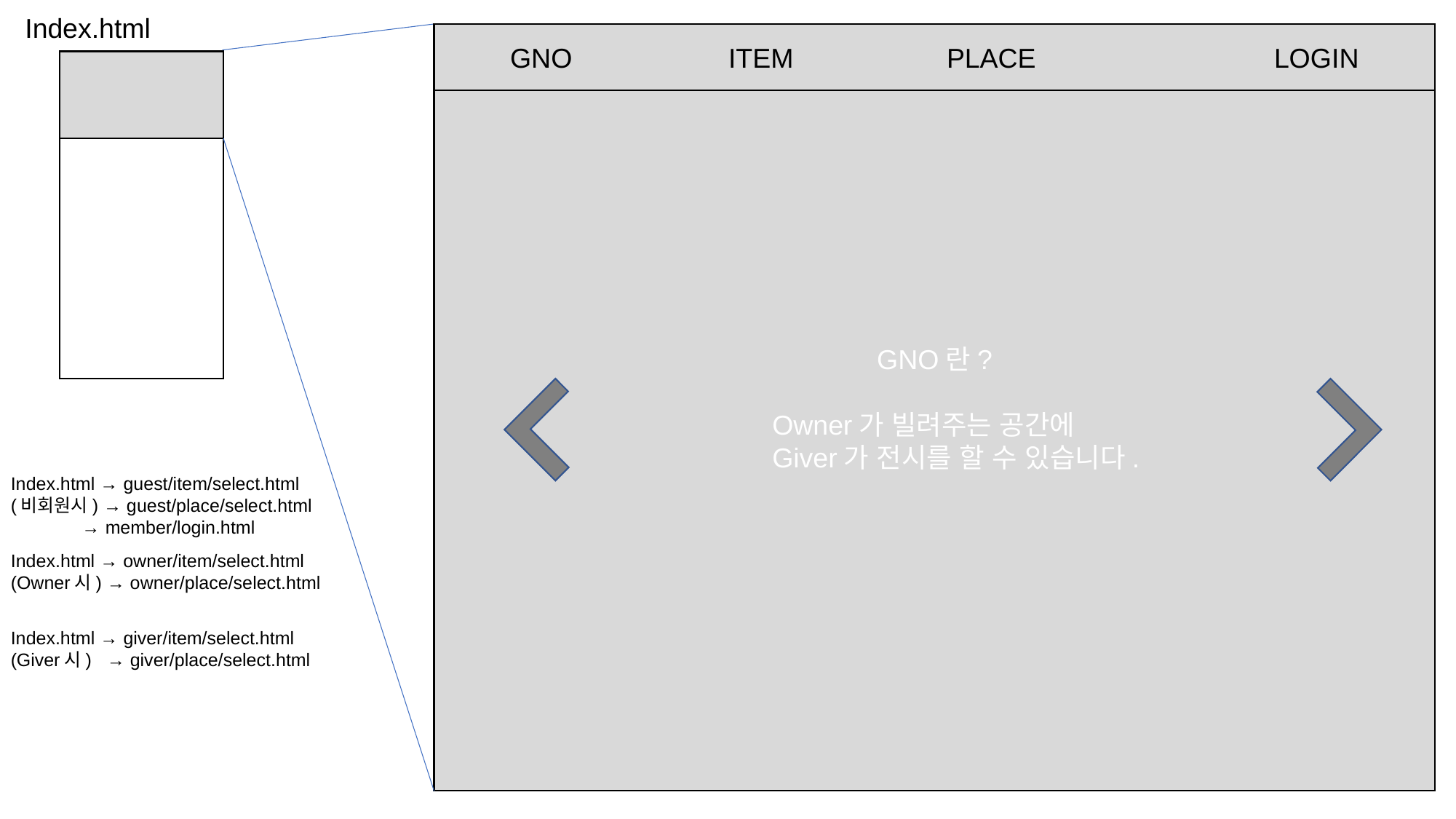

Index.html

GNO란?

Owner가 빌려주는 공간에
Giver가 전시를 할 수 있습니다.

GNO		ITEM		PLACE			LOGIN

Index.html → guest/item/select.html
(비회원시) → guest/place/select.html
              → member/login.html
Index.html → owner/item/select.html
(Owner시) → owner/place/select.html

Index.html → giver/item/select.html
(Giver시)   → giver/place/select.html